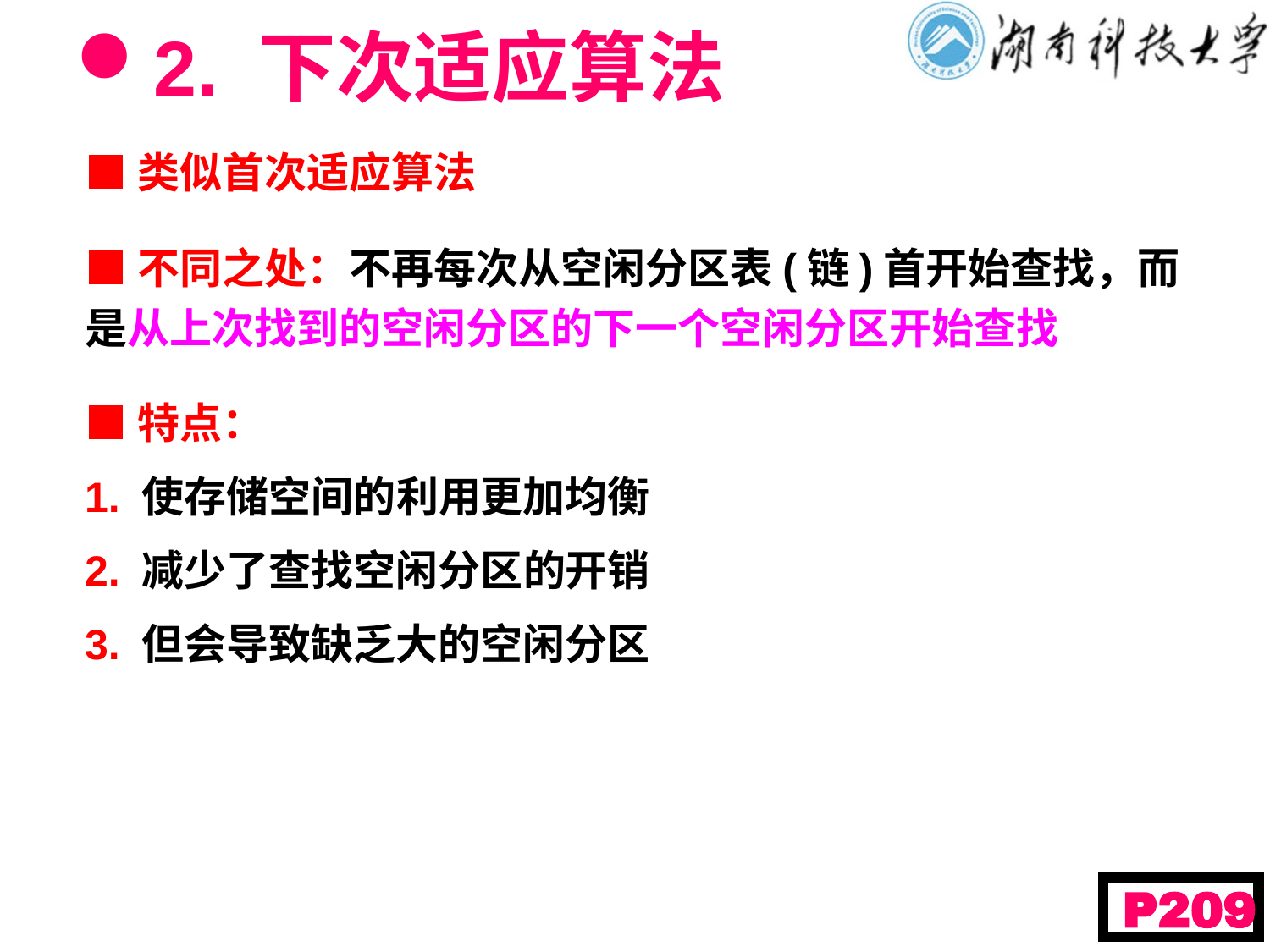

# 2. 下次适应算法
■类似首次适应算法
■不同之处：不再每次从空闲分区表(链)首开始查找，而是从上次找到的空闲分区的下一个空闲分区开始查找
■特点：
1. 使存储空间的利用更加均衡
2. 减少了查找空闲分区的开销
3. 但会导致缺乏大的空闲分区
 P209